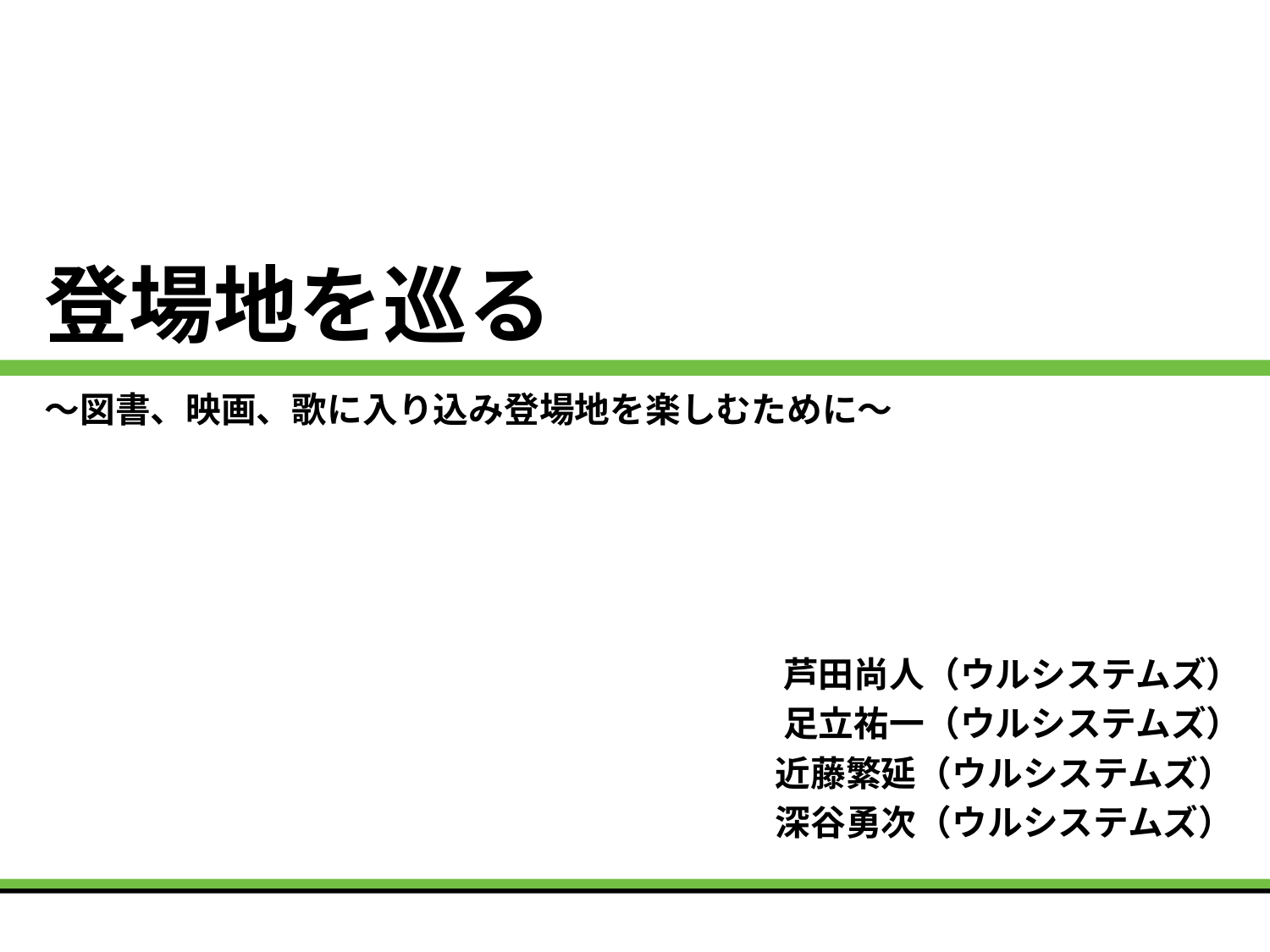

# 登場地を巡る
～図書、映画、歌に入り込み登場地を楽しむために～
芦田尚人（ウルシステムズ）
足立祐一（ウルシステムズ）
近藤繁延（ウルシステムズ）
深谷勇次（ウルシステムズ）